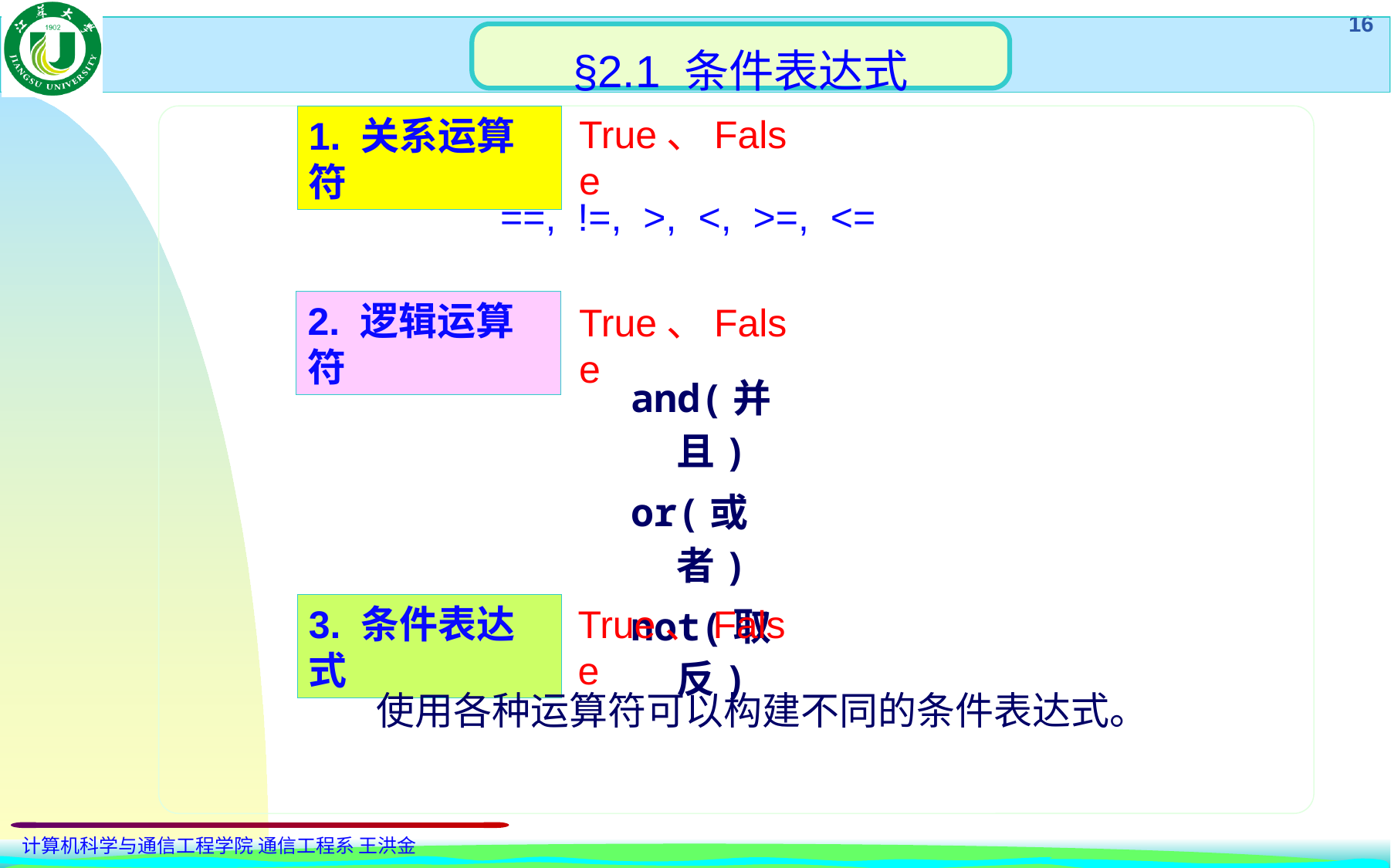

§2.1 条件表达式

True、False
1. 关系运算符
==,  !=,  >,  <,  >=,  <=
2. 逻辑运算符
True、False
and(并且)
or(或者)
not(取反)
3. 条件表达式
True、False
   使用各种运算符可以构建不同的条件表达式。